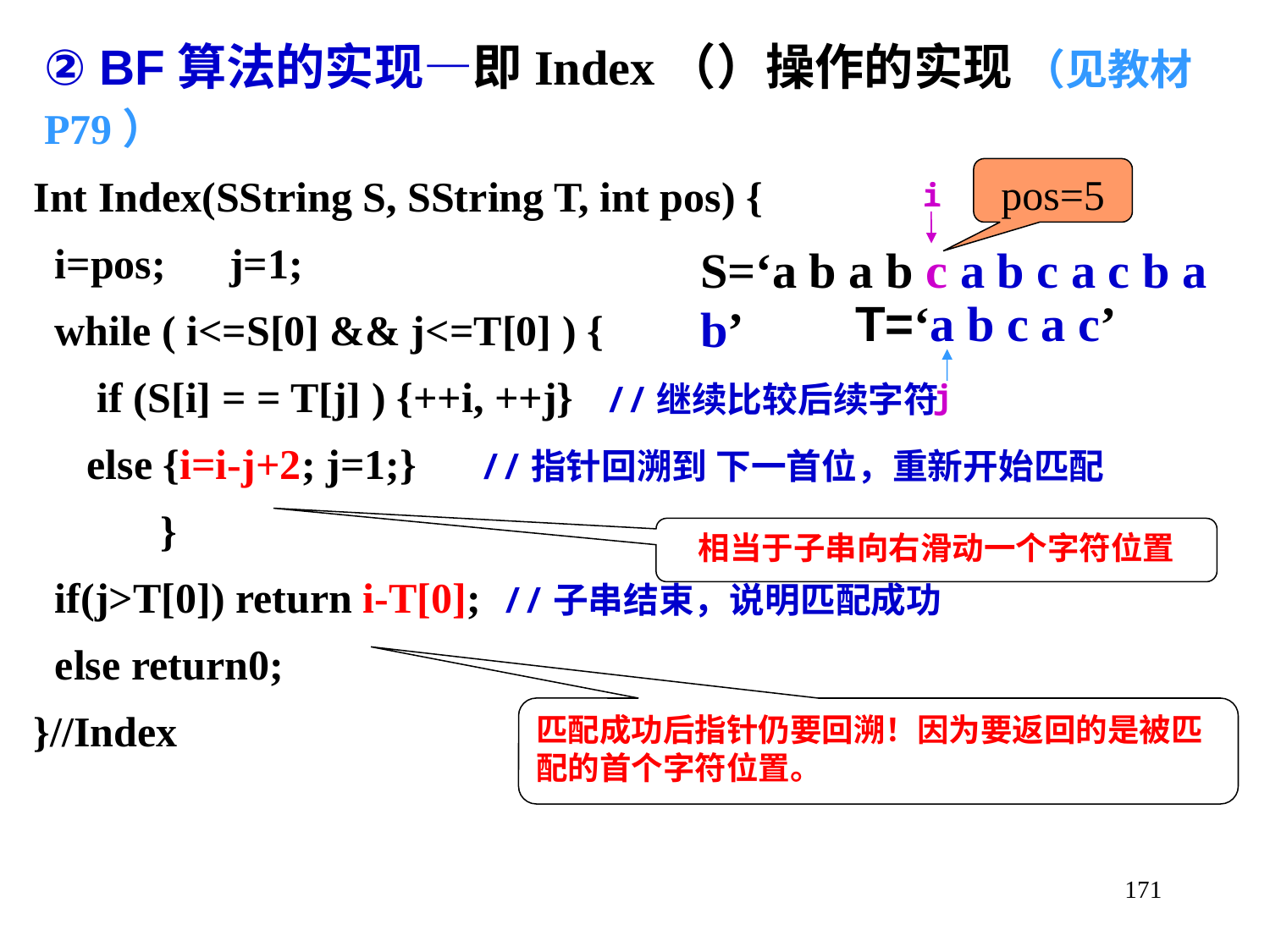

# ② BF算法的实现—即Index（）操作的实现 （见教材P79）
pos=5
S=‘a b a b c a b c a c b a b’
T=‘a b c a c’
Int Index(SString S, SString T, int pos) {
  i=pos;      j=1;
  while ( i<=S[0] && j<=T[0] ) {
      if (S[i] = = T[j] ) {++i, ++j}   //继续比较后续字符
     else {i=i-j+2; j=1;}      //指针回溯到 下一首位，重新开始匹配
	}
  if(j>T[0]) return i-T[0];  //子串结束，说明匹配成功
  else return0;
}//Index
i

j
相当于子串向右滑动一个字符位置
匹配成功后指针仍要回溯！因为要返回的是被匹配的首个字符位置。
171